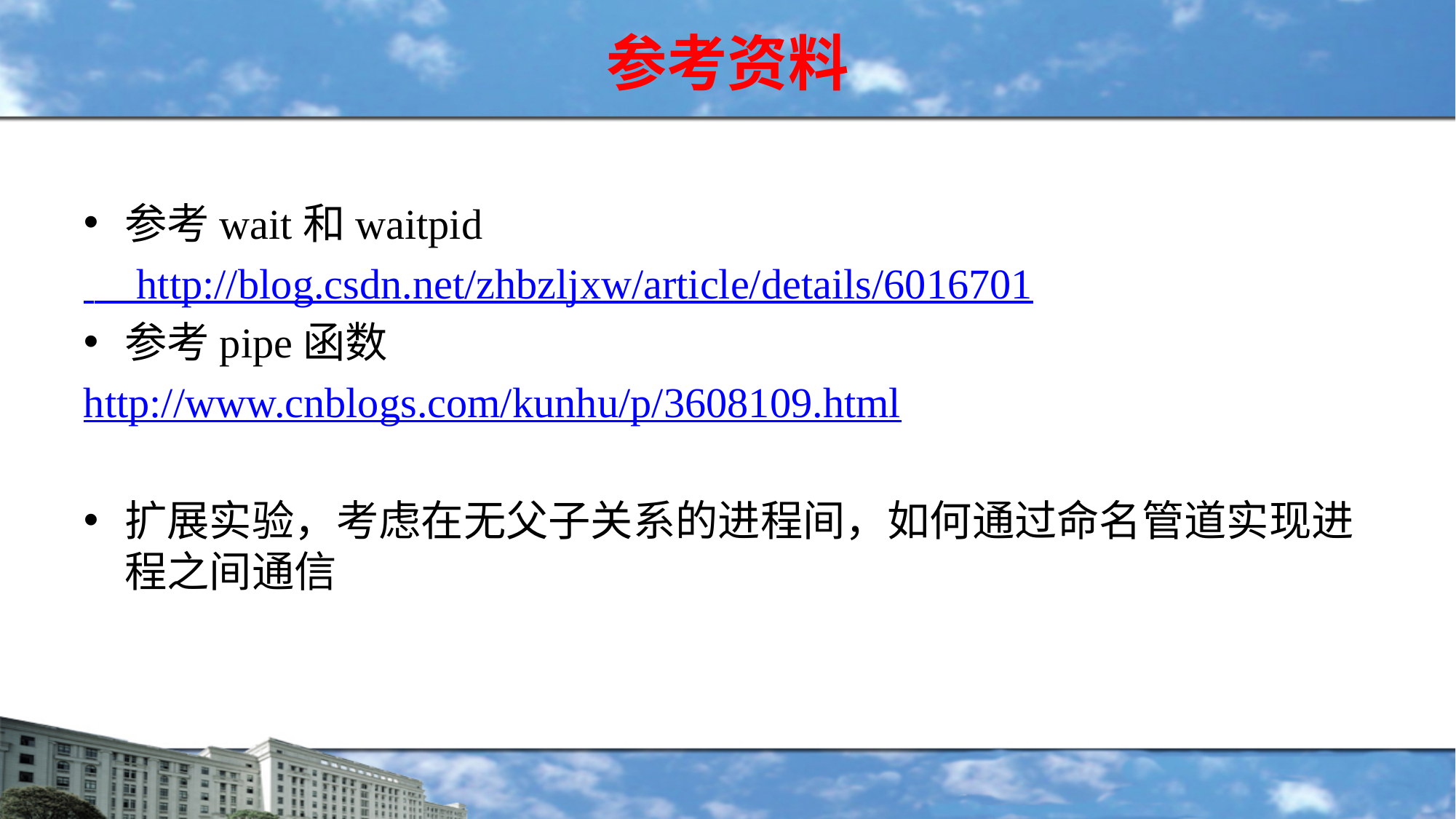

# 参考资料
参考wait和waitpid
     http://blog.csdn.net/zhbzljxw/article/details/6016701
参考pipe函数
http://www.cnblogs.com/kunhu/p/3608109.html

扩展实验，考虑在无父子关系的进程间，如何通过命名管道实现进程之间通信